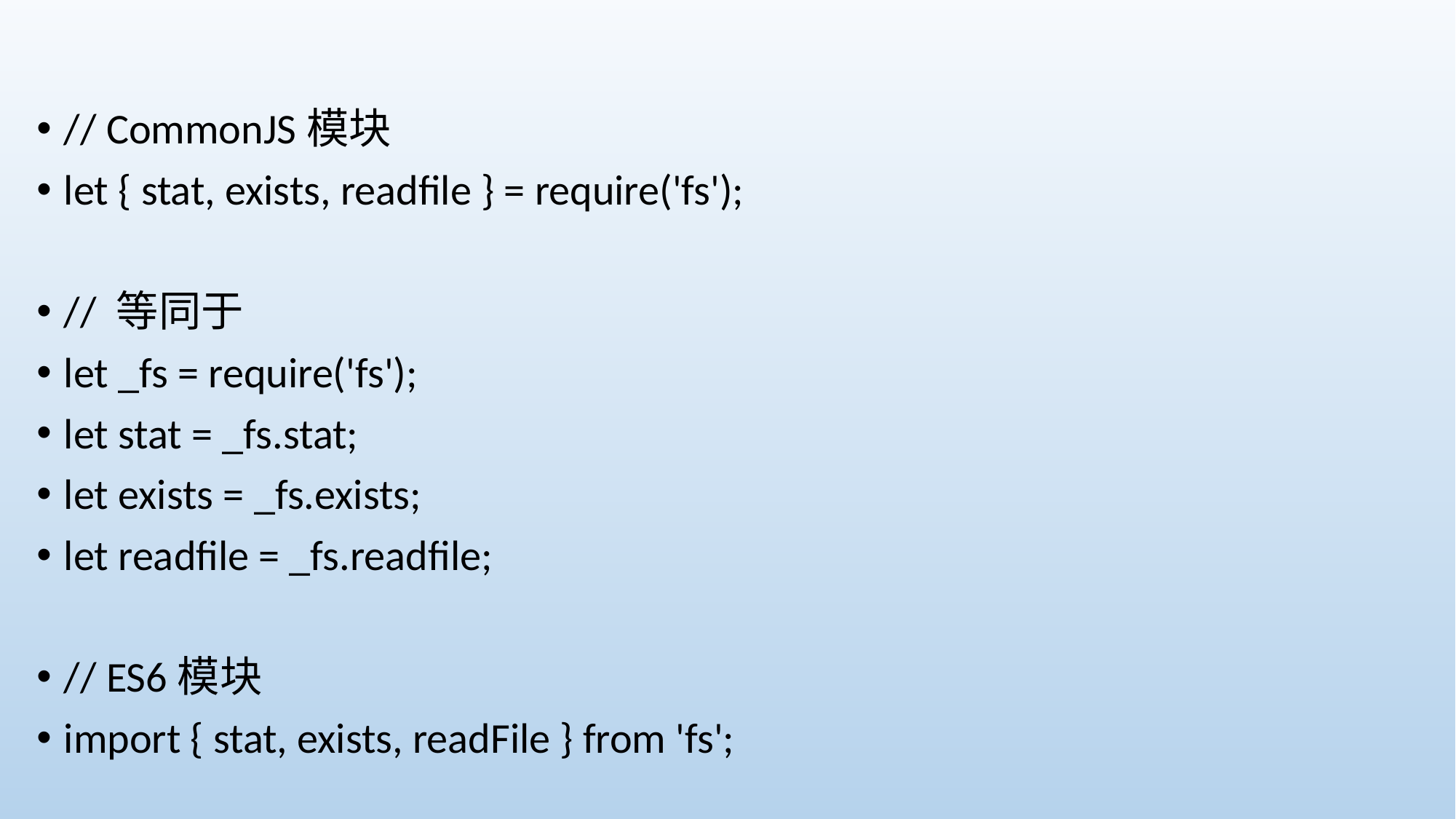

// CommonJS模块
let { stat, exists, readfile } = require('fs');

// 等同于
let _fs = require('fs');
let stat = _fs.stat;
let exists = _fs.exists;
let readfile = _fs.readfile;

// ES6模块
import { stat, exists, readFile } from 'fs';